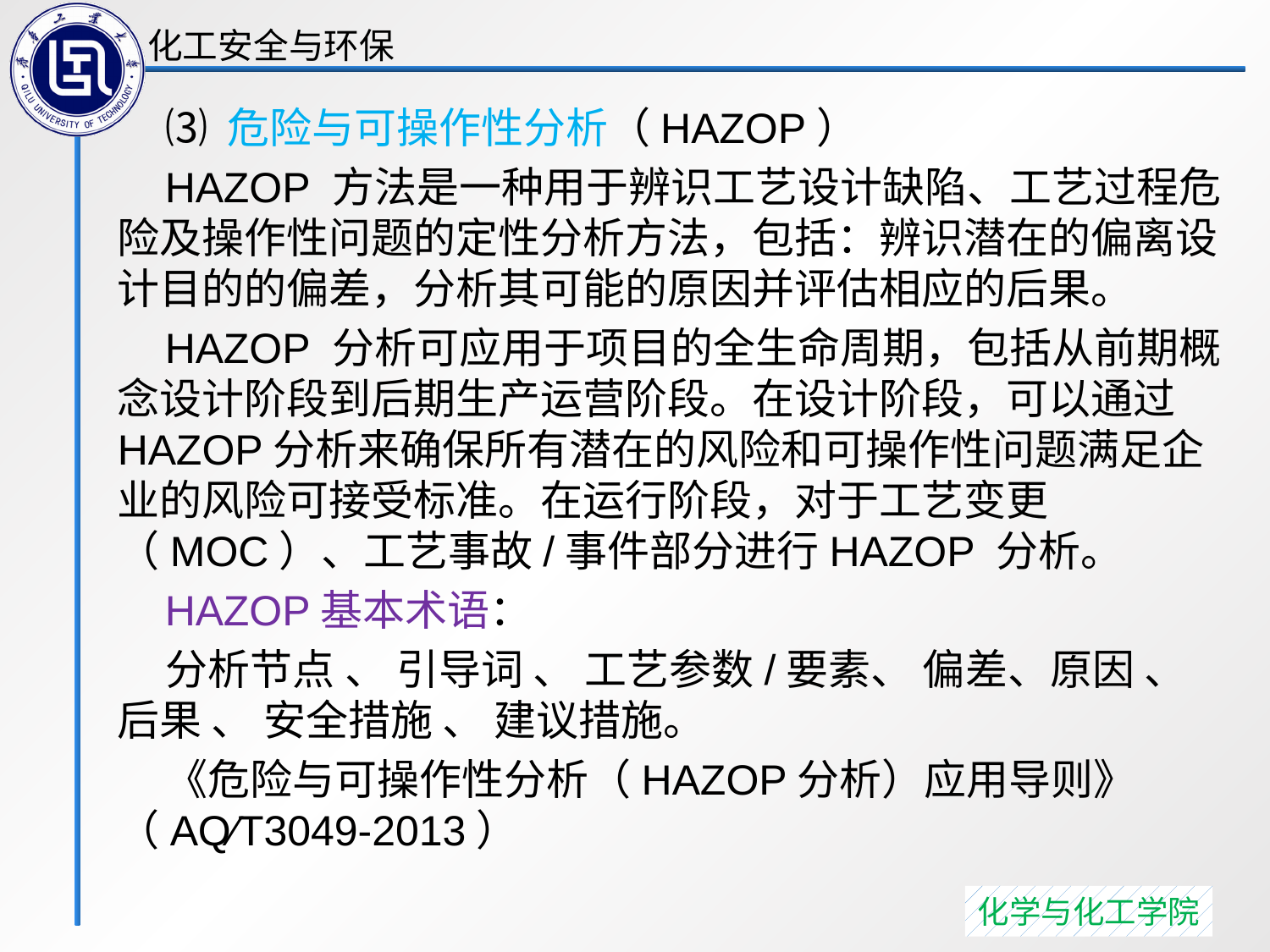

⑶ 危险与可操作性分析（HAZOP）
    HAZOP 方法是一种用于辨识工艺设计缺陷、工艺过程危险及操作性问题的定性分析方法，包括：辨识潜在的偏离设计目的的偏差，分析其可能的原因并评估相应的后果。
    HAZOP 分析可应用于项目的全生命周期，包括从前期概念设计阶段到后期生产运营阶段。在设计阶段，可以通过HAZOP分析来确保所有潜在的风险和可操作性问题满足企业的风险可接受标准。在运行阶段，对于工艺变更（MOC）、工艺事故/事件部分进行HAZOP 分析。
    HAZOP基本术语：
    分析节点 、 引导词 、 工艺参数/要素、 偏差、原因 、 后果 、 安全措施 、 建议措施。
    《危险与可操作性分析（HAZOP分析）应用导则》（AQ∕T3049-2013）